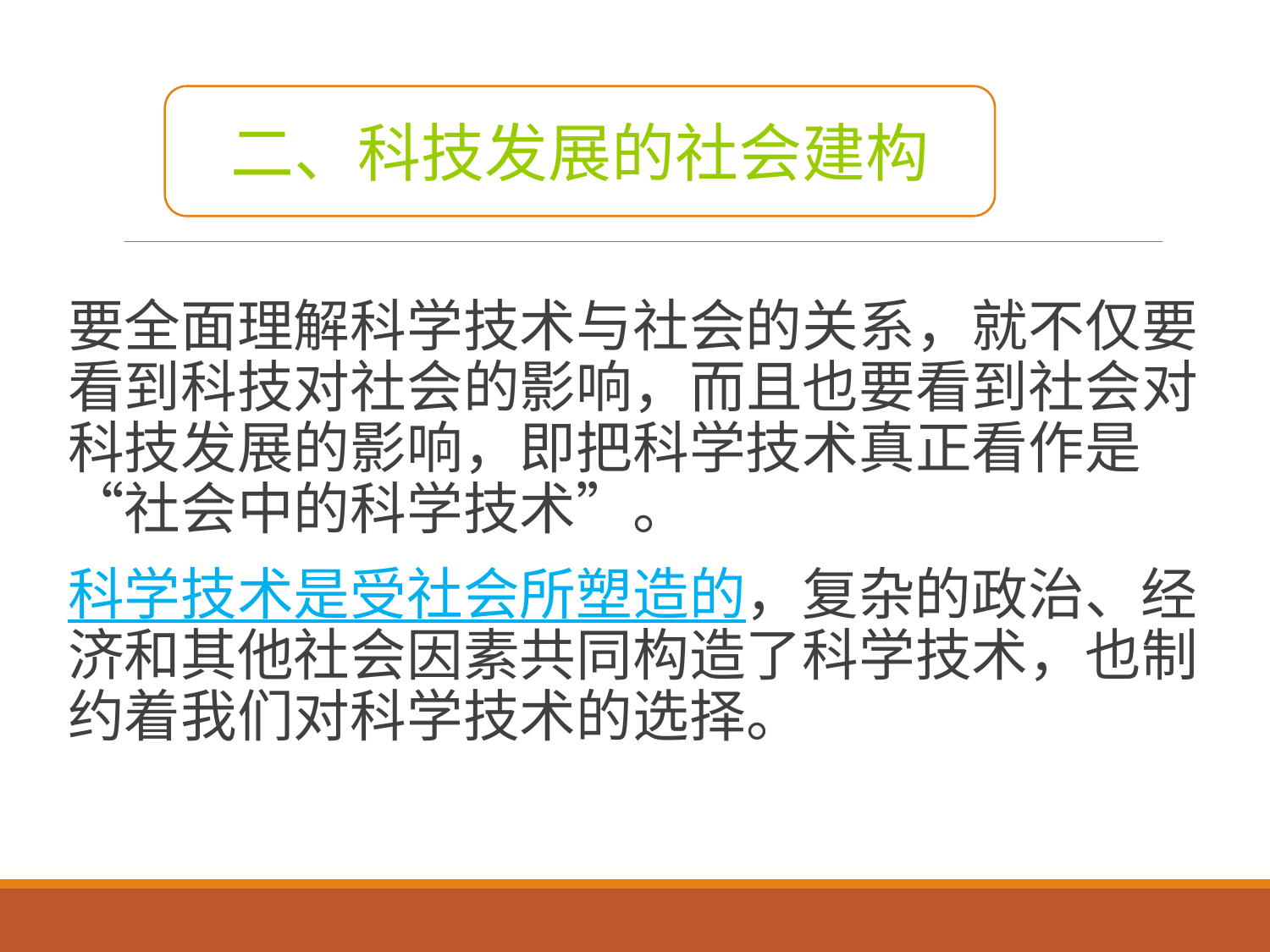

要全面理解科学技术与社会的关系，就不仅要看到科技对社会的影响，而且也要看到社会对科技发展的影响，即把科学技术真正看作是“社会中的科学技术”。
科学技术是受社会所塑造的，复杂的政治、经济和其他社会因素共同构造了科学技术，也制约着我们对科学技术的选择。

二、科技发展的社会建构